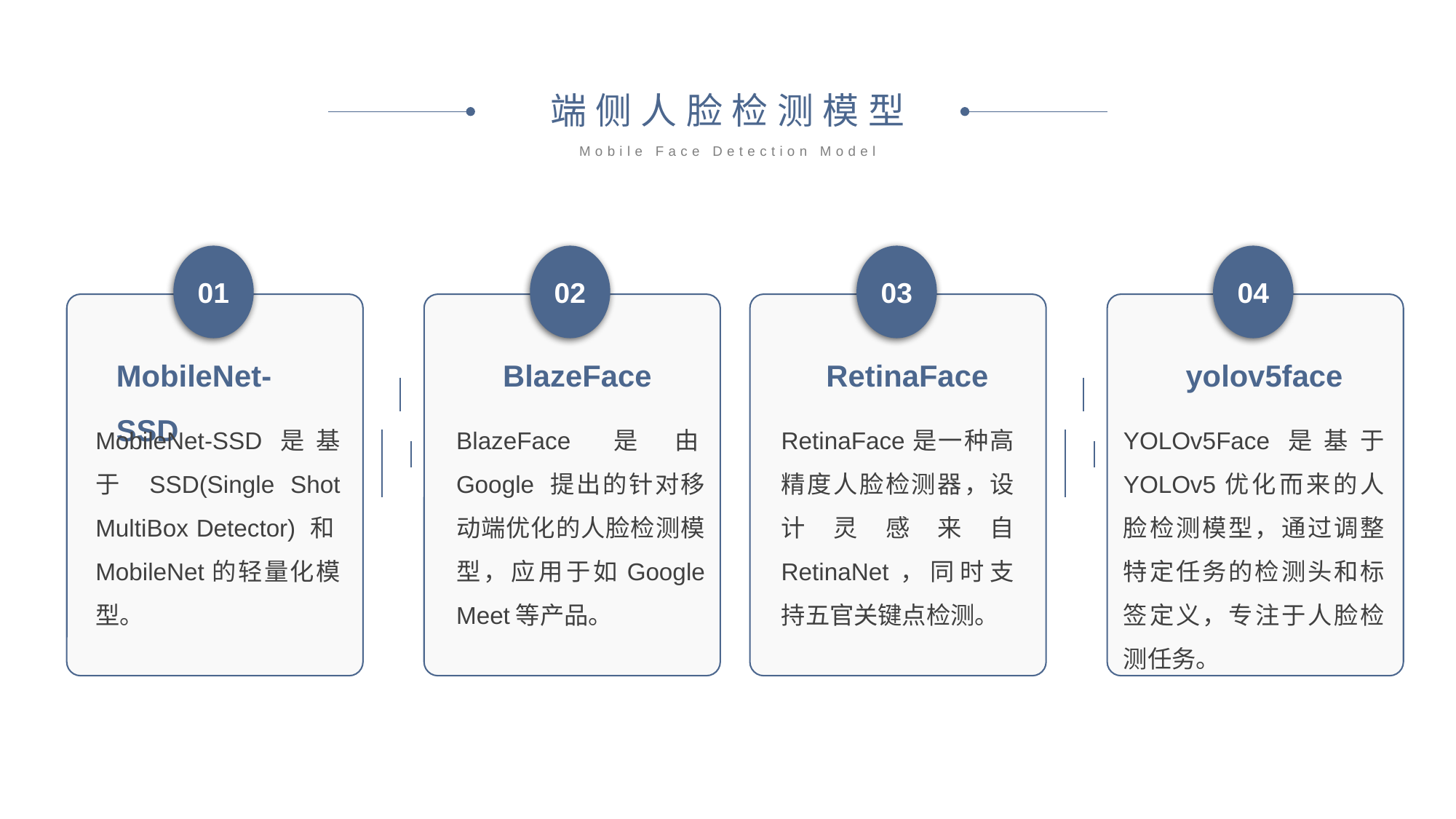

端侧人脸检测模型
Mobile Face Detection Model
01
02
03
04

MobileNet-SSD
BlazeFace
RetinaFace
yolov5face
MobileNet-SSD是基于 SSD(Single Shot MultiBox Detector) 和MobileNet的轻量化模型。
BlazeFace是由Google 提出的针对移动端优化的人脸检测模型，应用于如Google Meet等产品。
RetinaFace是一种高精度人脸检测器，设计灵感来自 RetinaNet，同时支持五官关键点检测。
YOLOv5Face是基于 YOLOv5优化而来的人脸检测模型，通过调整特定任务的检测头和标签定义，专注于人脸检测任务。